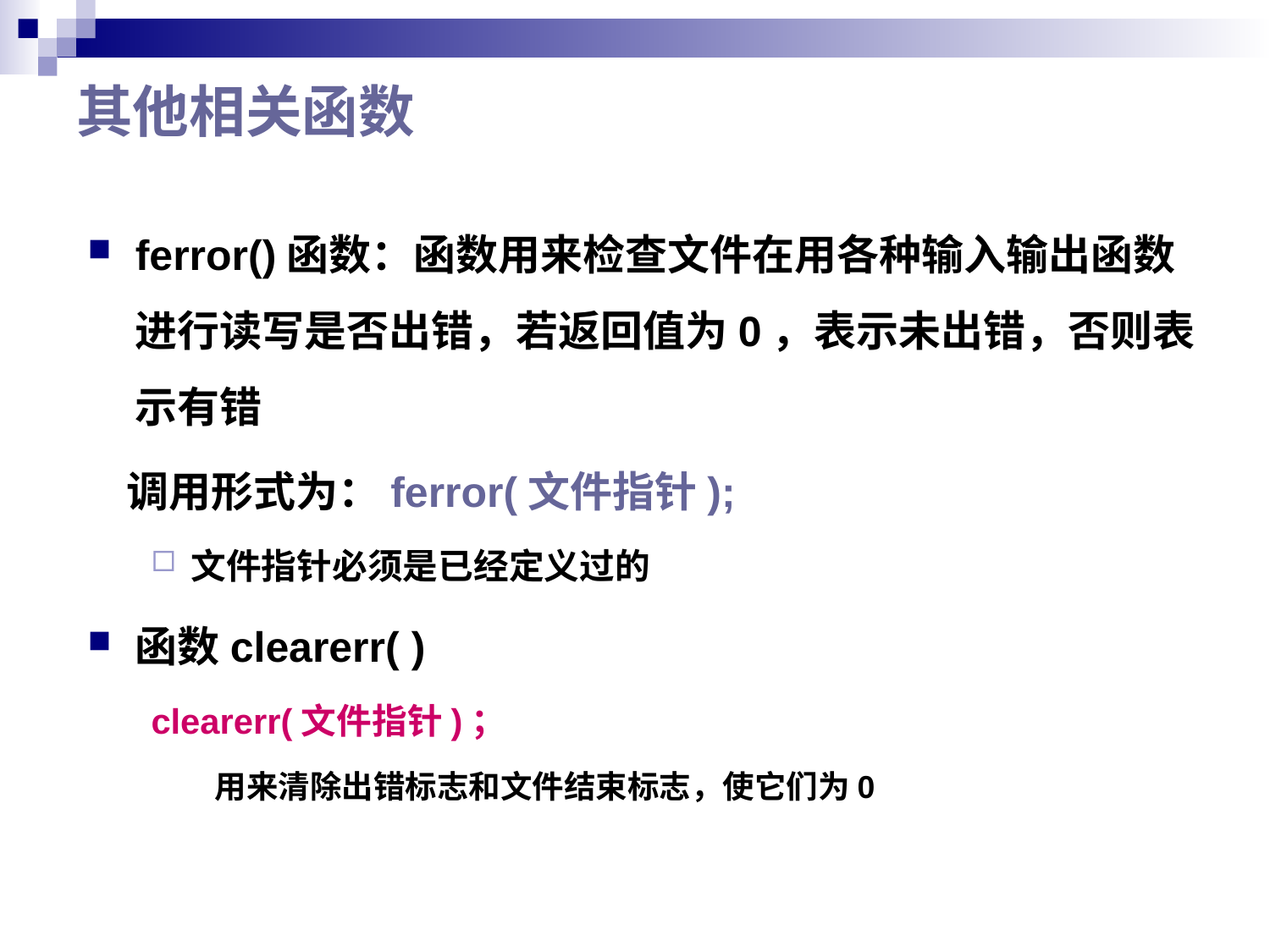

# 其他相关函数
ferror()函数：函数用来检查文件在用各种输入输出函数进行读写是否出错，若返回值为0，表示未出错，否则表示有错
   调用形式为：ferror(文件指针);
文件指针必须是已经定义过的
函数clearerr( )
clearerr(文件指针)；
用来清除出错标志和文件结束标志，使它们为0